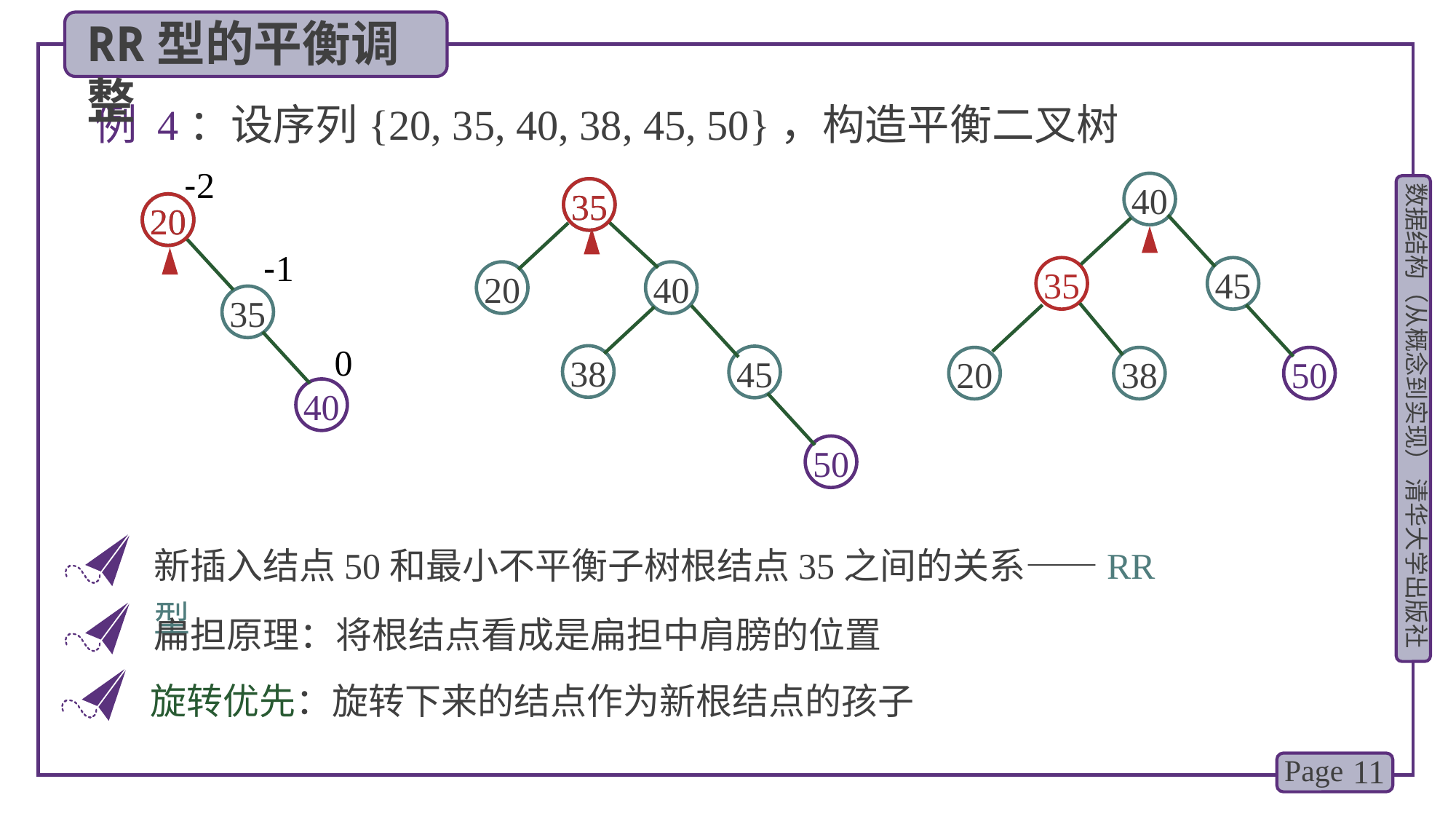

RR型的平衡调整

例 4：设序列{20, 35, 40, 38, 45, 50}，构造平衡二叉树
-2
-1
0
20
20

35

40
40

45

50
35

20
40
35

35

38

20

45

38

50
新插入结点50和最小不平衡子树根结点35之间的关系——RR型

扁担原理：将根结点看成是扁担中肩膀的位置

旋转优先：旋转下来的结点作为新根结点的孩子